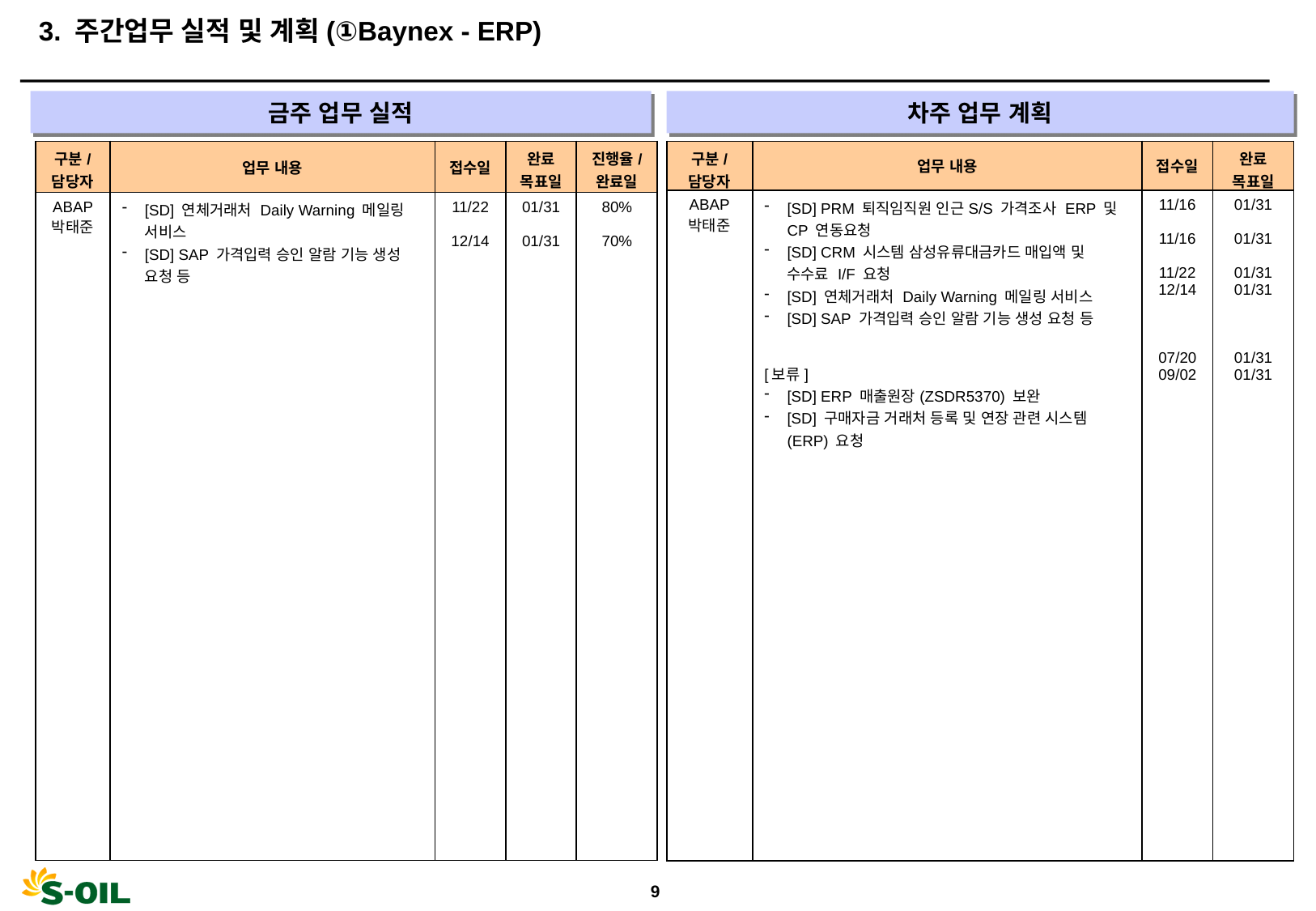

3. 주간업무 실적 및 계획(①Baynex - ERP)
금주 업무 실적
차주 업무 계획
| 구분/ 담당자 | 업무 내용 | 접수일 | 완료 목표일 | 진행율/ 완료일 |
| --- | --- | --- | --- | --- |
| ABAP 박태준 | [SD] 연체거래처 Daily Warning 메일링 서비스 [SD] SAP 가격입력 승인 알람 기능 생성 요청 등 | 11/22 12/14 | 01/31 01/31 | 80% 70% |
| 구분/ 담당자 | 업무 내용 | 접수일 | 완료 목표일 |
| --- | --- | --- | --- |
| ABAP 박태준 | [SD] PRM 퇴직임직원 인근S/S 가격조사 ERP 및 CP 연동요청 [SD] CRM 시스템 삼성유류대금카드 매입액 및 수수료 I/F 요청 [SD] 연체거래처 Daily Warning 메일링 서비스 [SD] SAP 가격입력 승인 알람 기능 생성 요청 등 [보류] [SD] ERP 매출원장(ZSDR5370) 보완 [SD] 구매자금 거래처 등록 및 연장 관련 시스템 (ERP) 요청 | 11/16 11/16 11/22 12/14 07/20 09/02 | 01/31 01/31 01/31 01/31 01/31 01/31 |